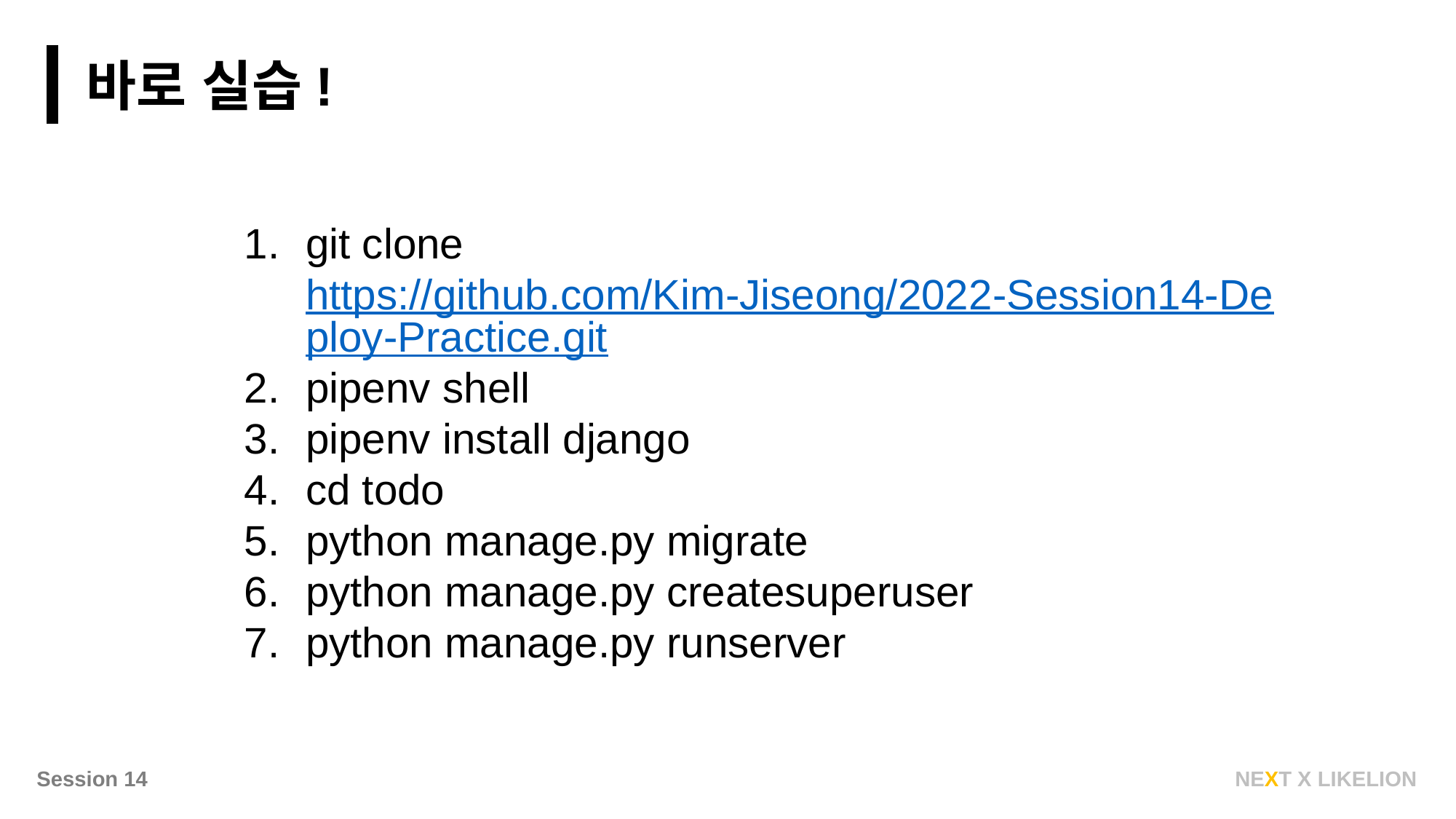

바로 실습!
git clone https://github.com/Kim-Jiseong/2022-Session14-Deploy-Practice.git
pipenv shell
pipenv install django
cd todo
python manage.py migrate
python manage.py createsuperuser
python manage.py runserver
NEXT X LIKELION
Session 14